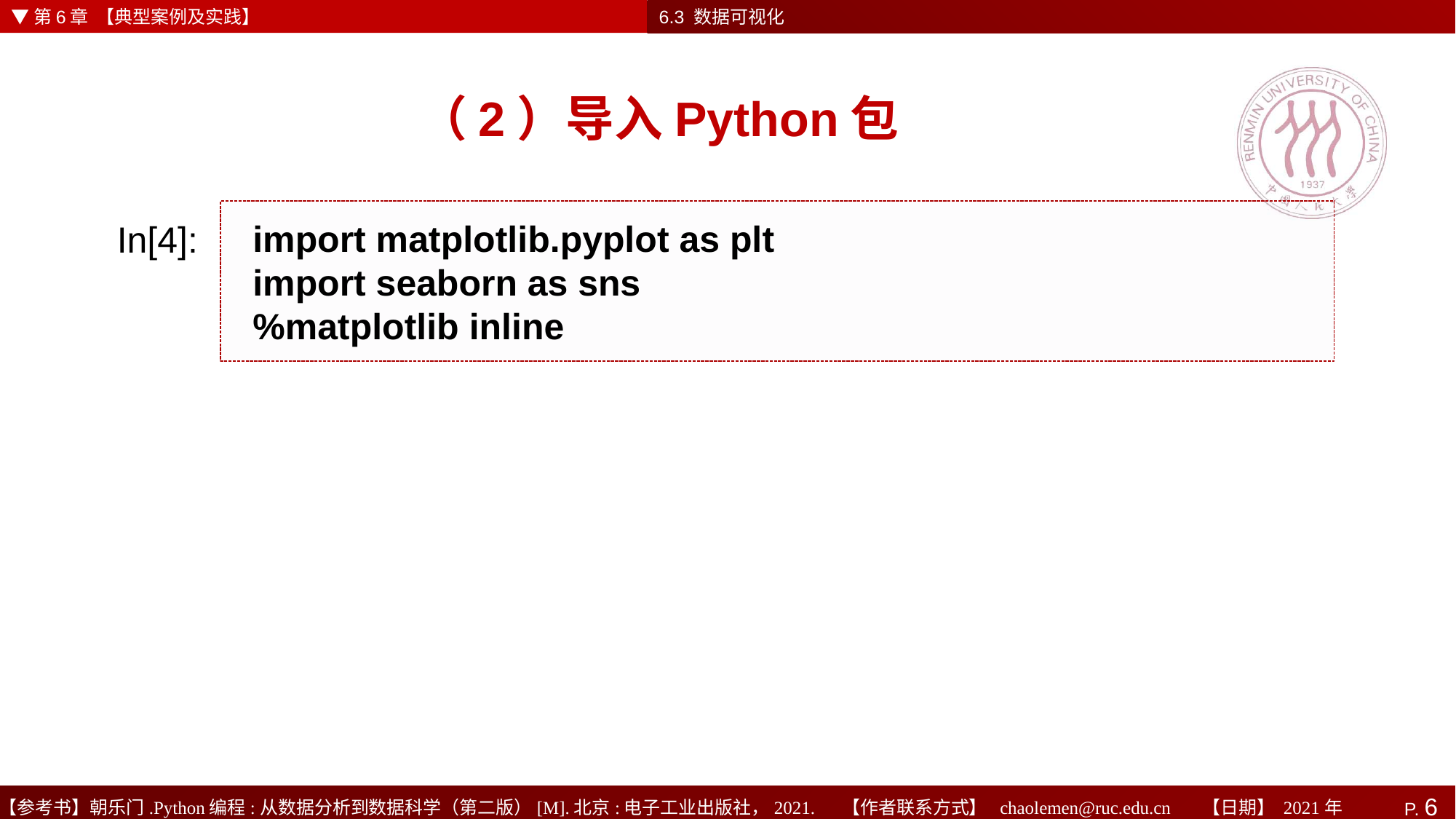

▼第6章  【典型案例及实践】
6.3 数据可视化
# （2）导入Python包
import matplotlib.pyplot as plt
import seaborn as sns
%matplotlib inline
In[4]: